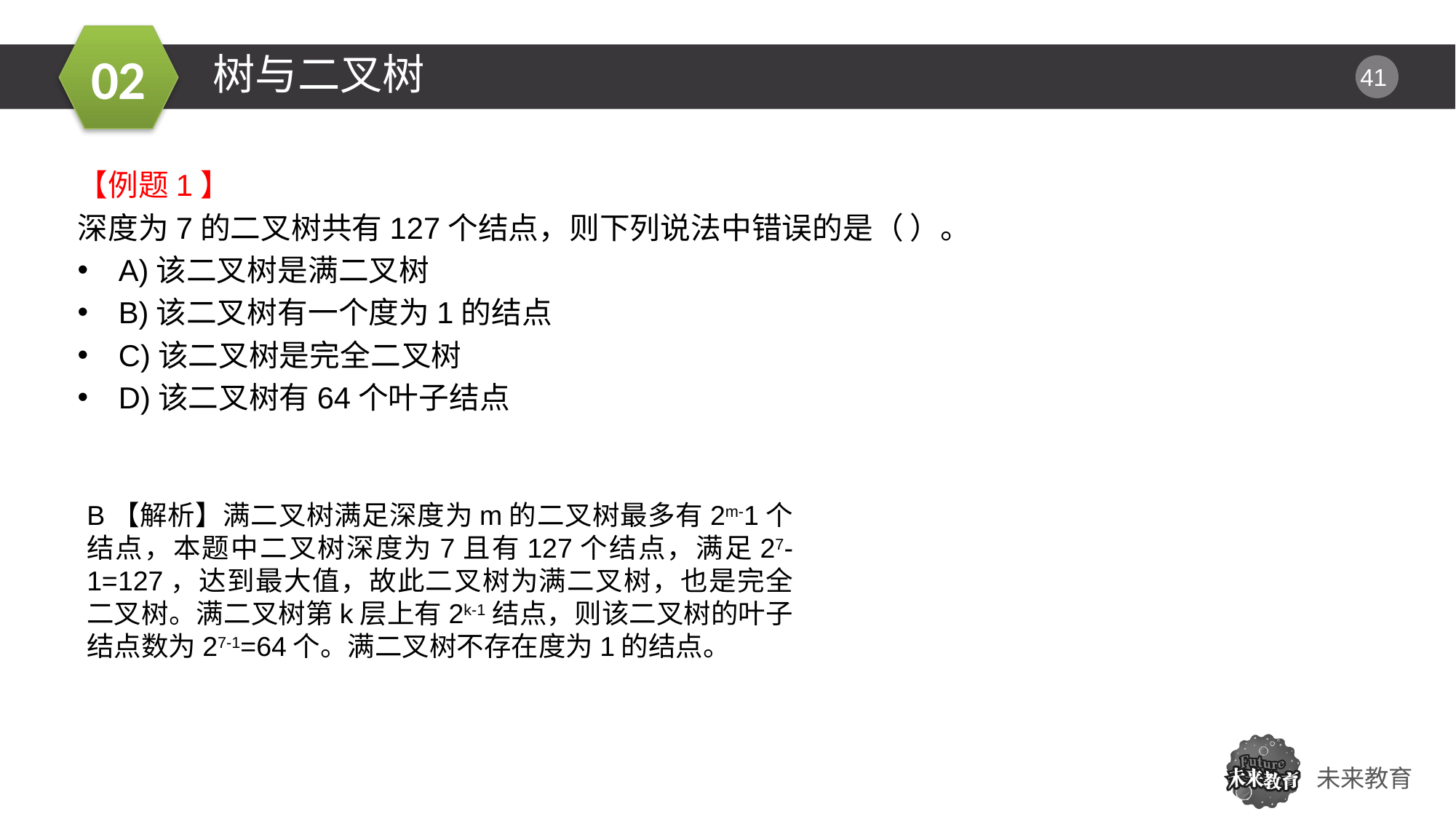

树与二叉树
【例题1】
深度为7的二叉树共有127个结点，则下列说法中错误的是（ ）。
A)该二叉树是满二叉树
B)该二叉树有一个度为1的结点
C)该二叉树是完全二叉树
D)该二叉树有64个叶子结点

01
B【解析】满二叉树满足深度为m的二叉树最多有2m-1个结点，本题中二叉树深度为7且有127个结点，满足27-1=127，达到最大值，故此二叉树为满二叉树，也是完全二叉树。满二叉树第k层上有2k-1结点，则该二叉树的叶子结点数为27-1=64个。满二叉树不存在度为1的结点。